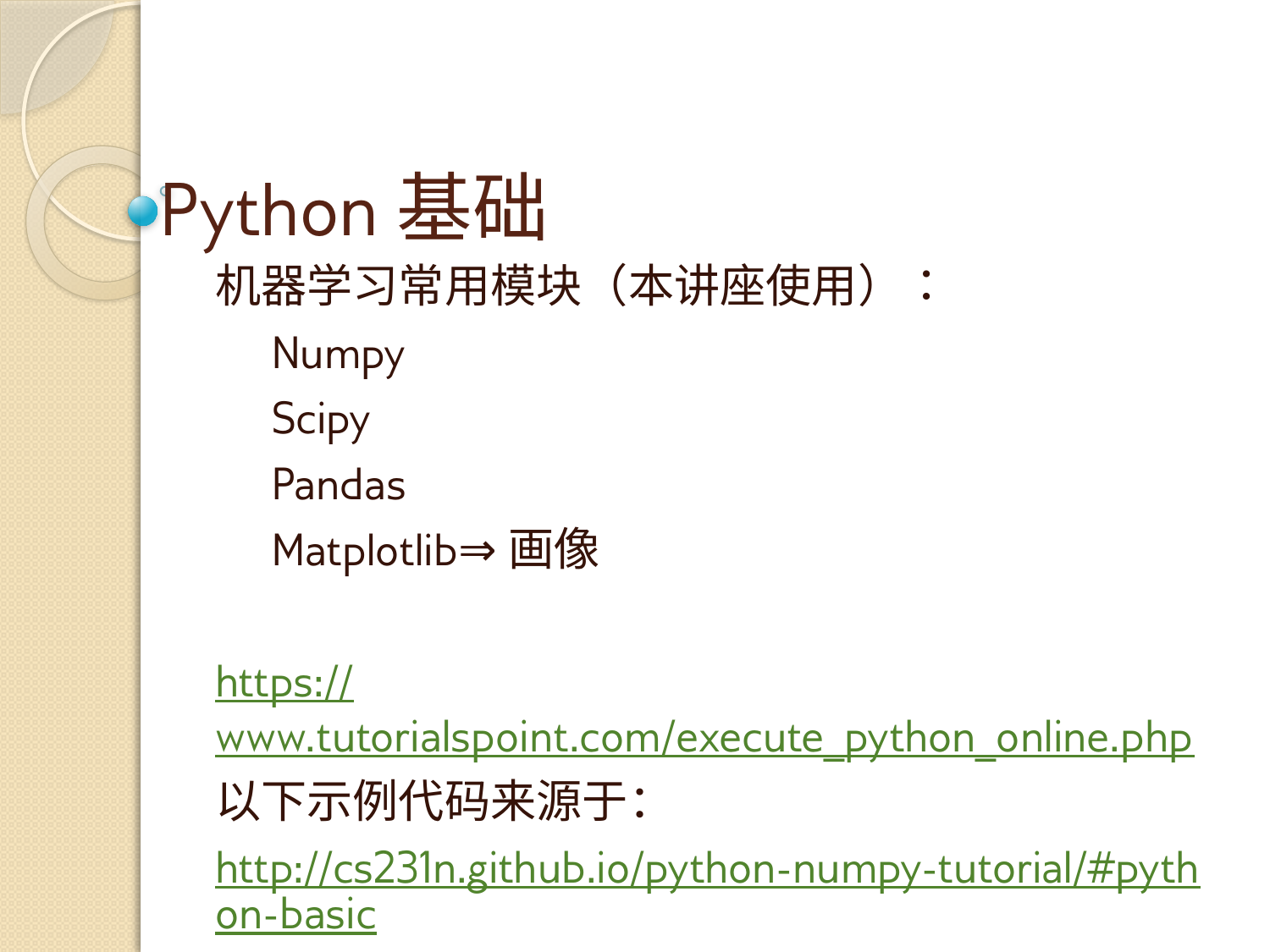

# Python基础
机器学习常用模块（本讲座使用）：
　Numpy
　Scipy
　Pandas
　Matplotlib⇒画像

https://www.tutorialspoint.com/execute_python_online.php
以下示例代码来源于：
http://cs231n.github.io/python-numpy-tutorial/#python-basic